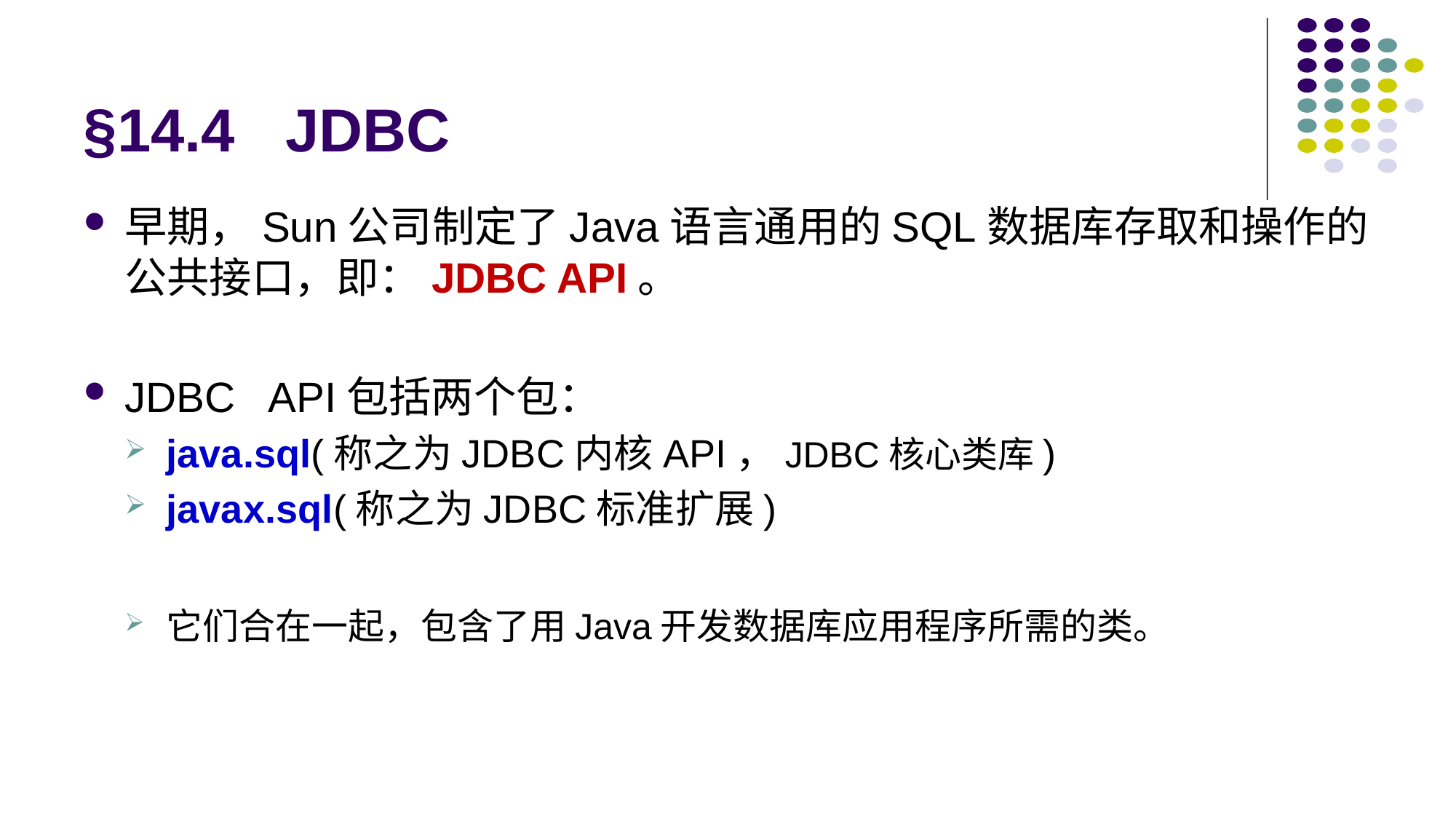

# §14.4   JDBC
早期，Sun公司制定了Java语言通用的SQL数据库存取和操作的公共接口，即：JDBC API。

JDBC   API包括两个包：
java.sql(称之为JDBC内核API，JDBC核心类库)
javax.sql(称之为JDBC标准扩展)

它们合在一起，包含了用Java开发数据库应用程序所需的类。

8